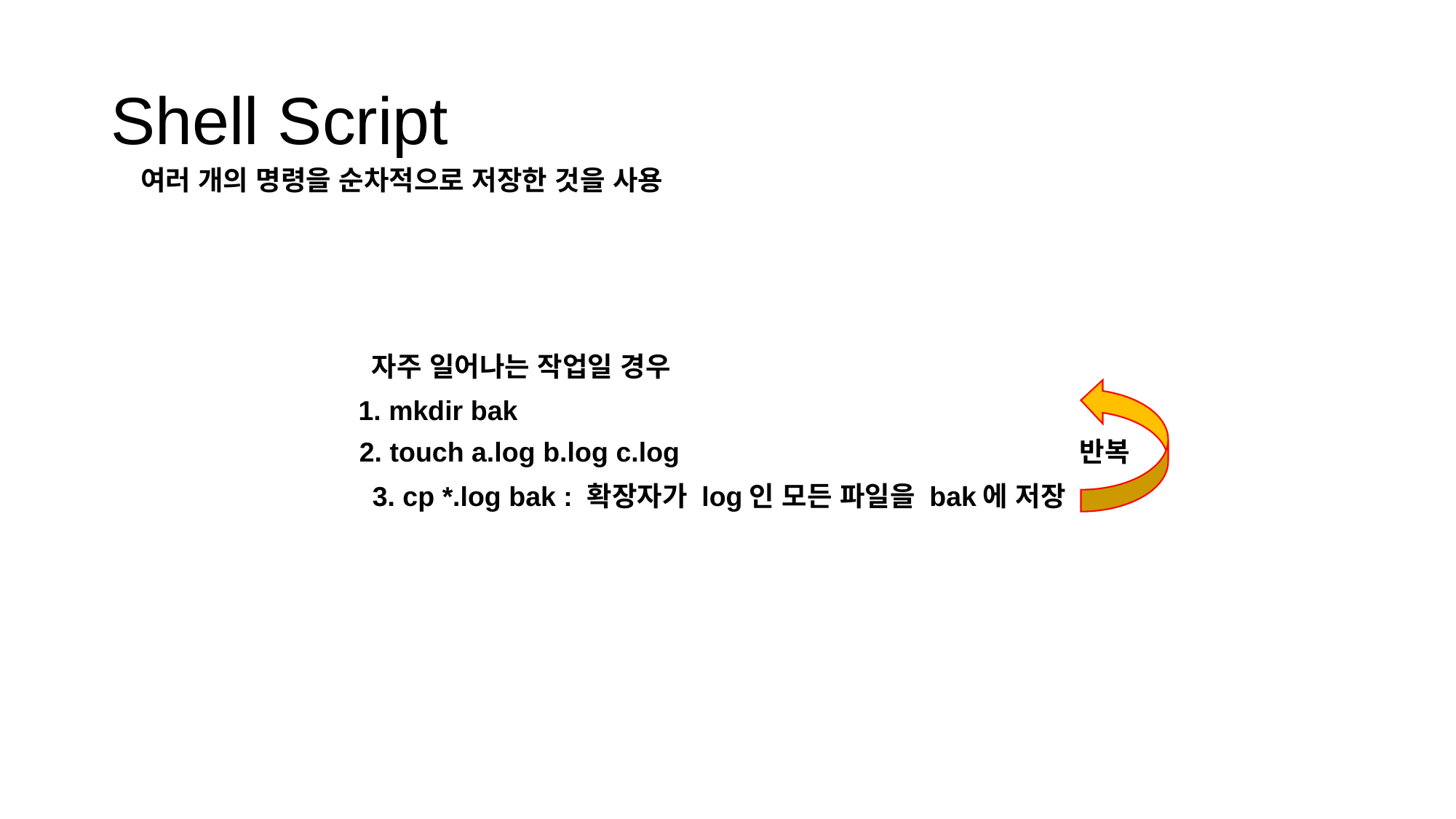

# Shell Script
여러 개의 명령을 순차적으로 저장한 것을 사용
자주 일어나는 작업일 경우
1. mkdir bak

2. touch a.log b.log c.log
반복
3. cp *.log bak : 확장자가 log인 모든 파일을 bak에 저장